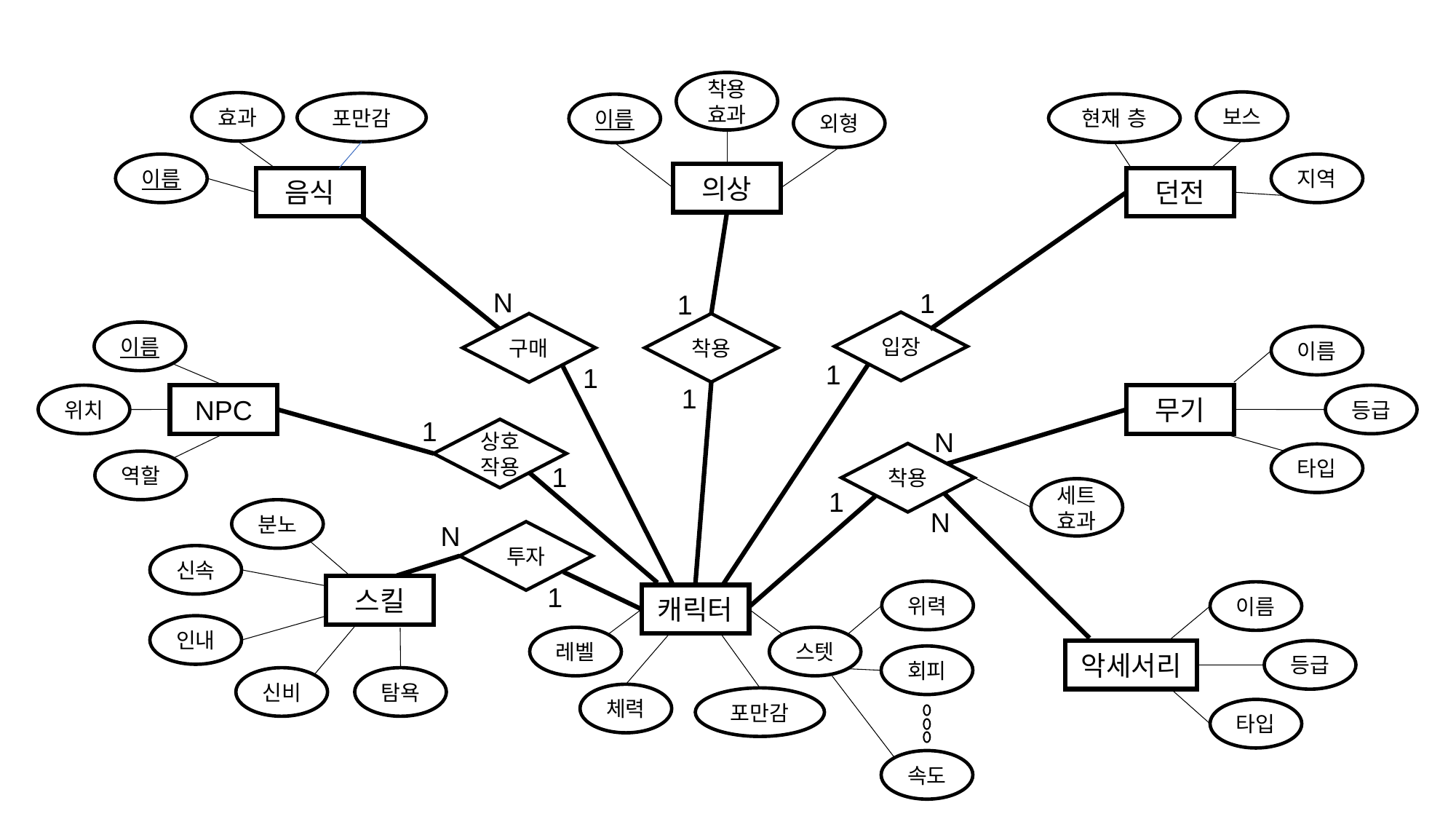

착용효과
보스
효과
포만감
현재 층
이름
외형
이름
지역
의상
음식
던전
N
1
1
입장
착용
구매
이름
이름
1
1
1
위치
NPC
무기
등급
1
상호작용
N
착용
타입
역할
1
세트 효과
1
분노
N
N
투자
신속
1
스킬
위력
이름
캐릭터
인내
레벨
스텟
악세서리
등급
회피
신비
탐욕
체력
포만감
타입

속도